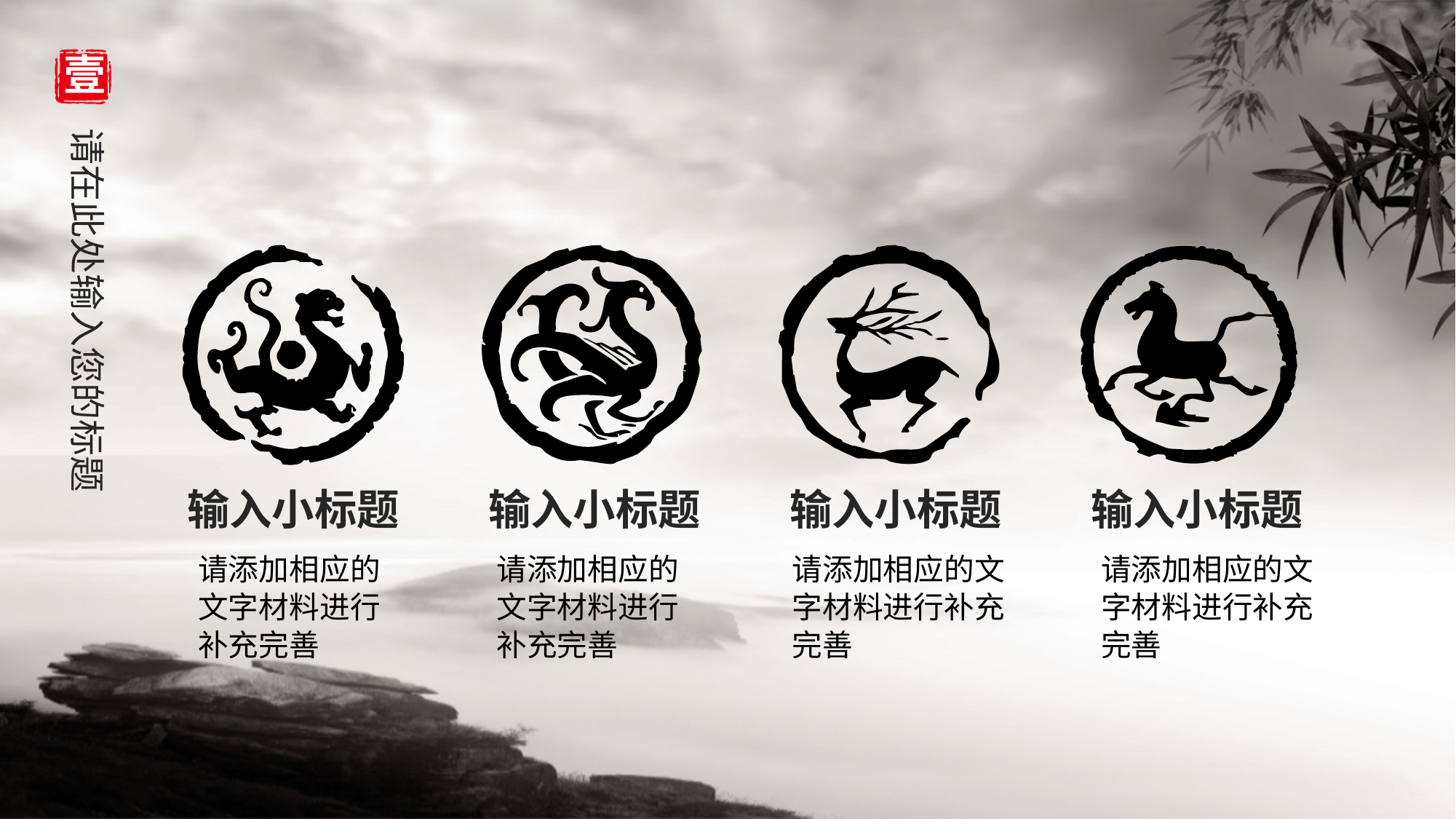

输入小标题
输入小标题
输入小标题
输入小标题
请添加相应的文字材料进行补充完善
请添加相应的文字材料进行补充完善
请添加相应的文字材料进行补充完善
请添加相应的文字材料进行补充完善